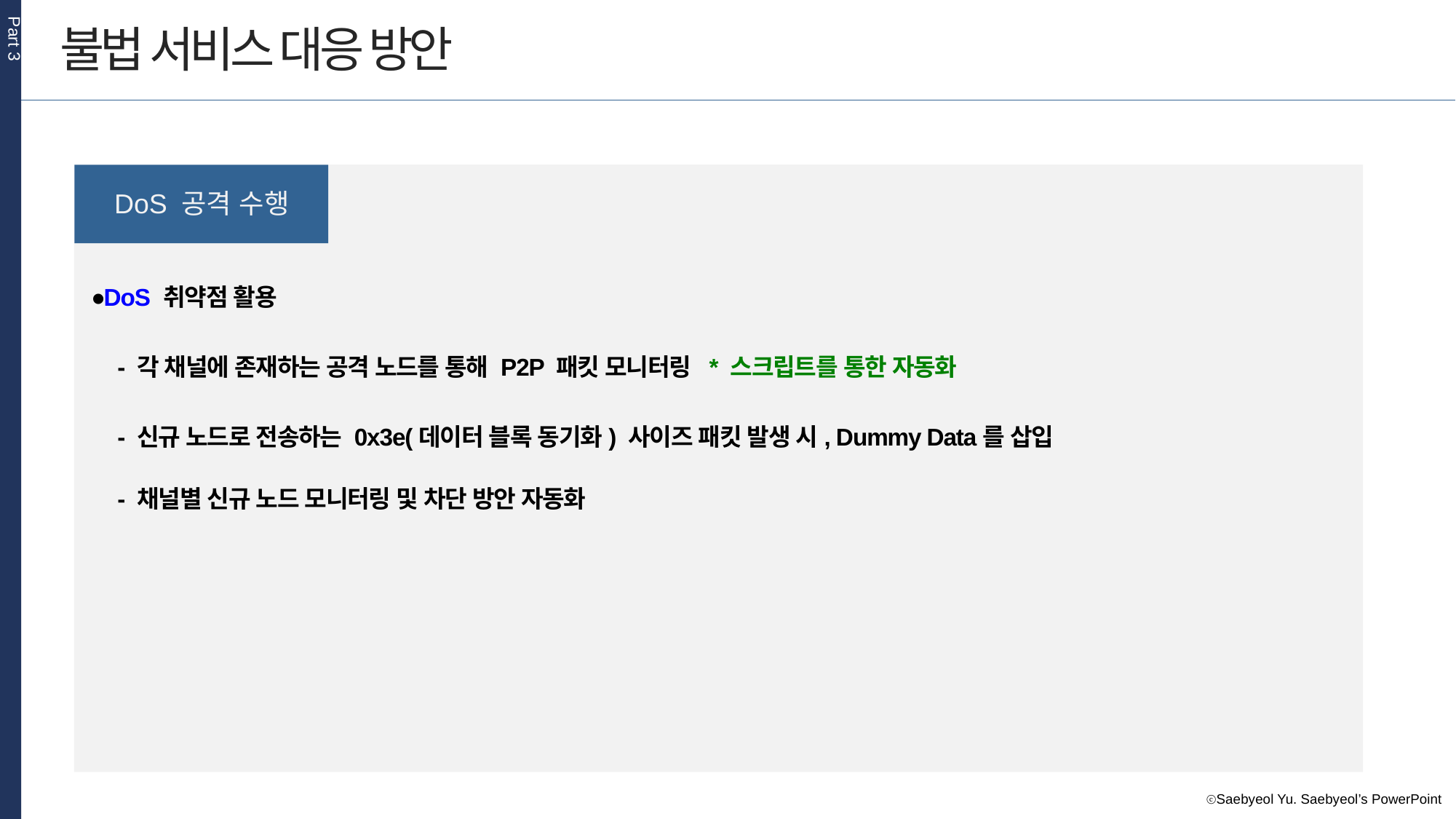

Part 3
불법 서비스 대응 방안

인증 우회
DoS 공격 수행
⦁DoS 취약점 활용
    - 각 채널에 존재하는 공격 노드를 통해 P2P 패킷 모니터링  * 스크립트를 통한 자동화
    - 신규 노드로 전송하는 0x3e(데이터 블록 동기화) 사이즈 패킷 발생 시, Dummy Data를 삽입
    - 채널별 신규 노드 모니터링 및 차단 방안 자동화